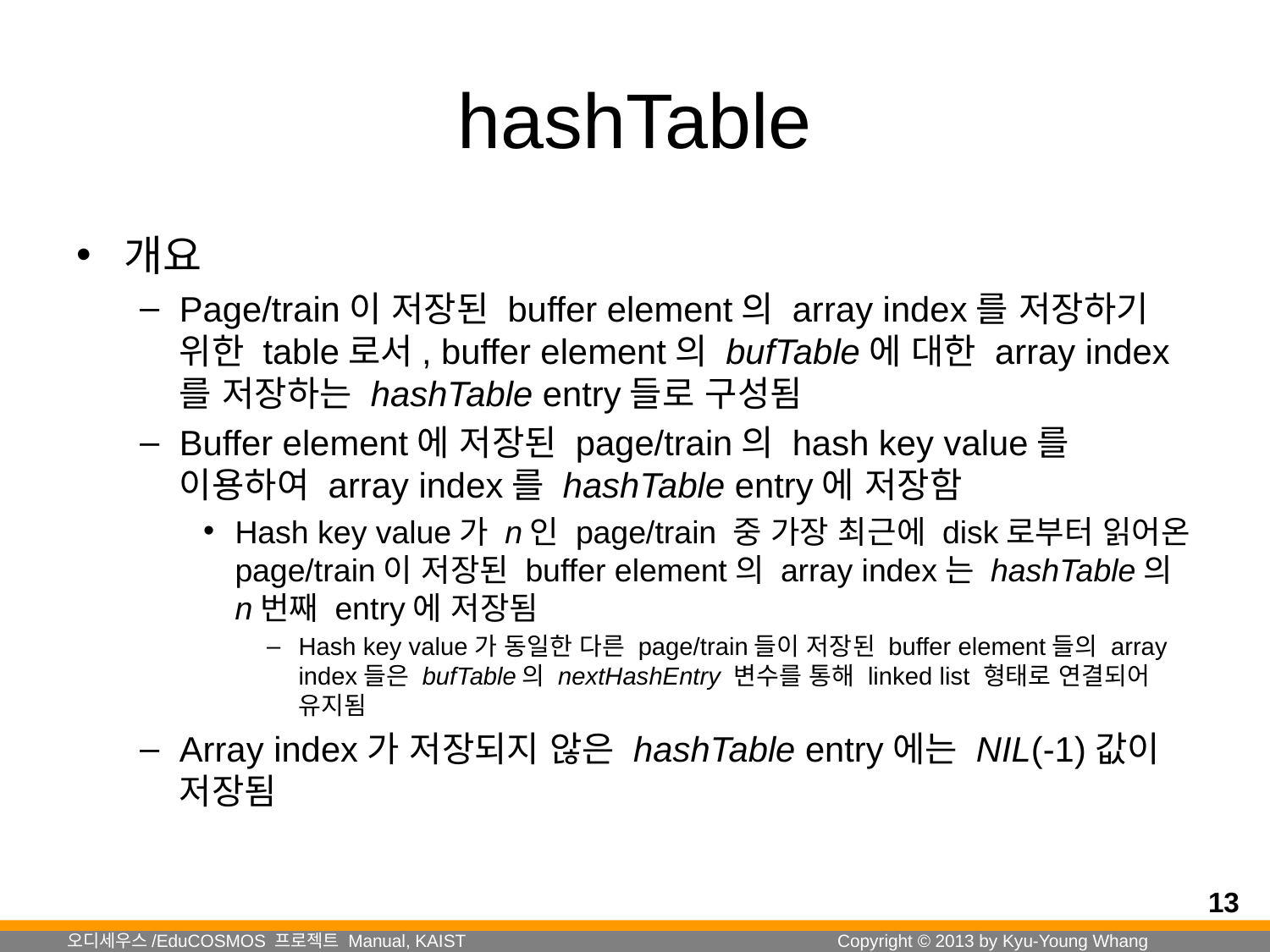

# hashTable
개요
Page/train이 저장된 buffer element의 array index를 저장하기 위한 table로서, buffer element의 bufTable에 대한 array index를 저장하는 hashTable entry들로 구성됨
Buffer element에 저장된 page/train의 hash key value를 이용하여 array index를 hashTable entry에 저장함
Hash key value가 n인 page/train 중 가장 최근에 disk로부터 읽어온 page/train이 저장된 buffer element의 array index는 hashTable의 n번째 entry에 저장됨
Hash key value가 동일한 다른 page/train들이 저장된 buffer element들의 array index들은 bufTable의 nextHashEntry 변수를 통해 linked list 형태로 연결되어 유지됨
Array index가 저장되지 않은 hashTable entry에는 NIL(-1)값이 저장됨